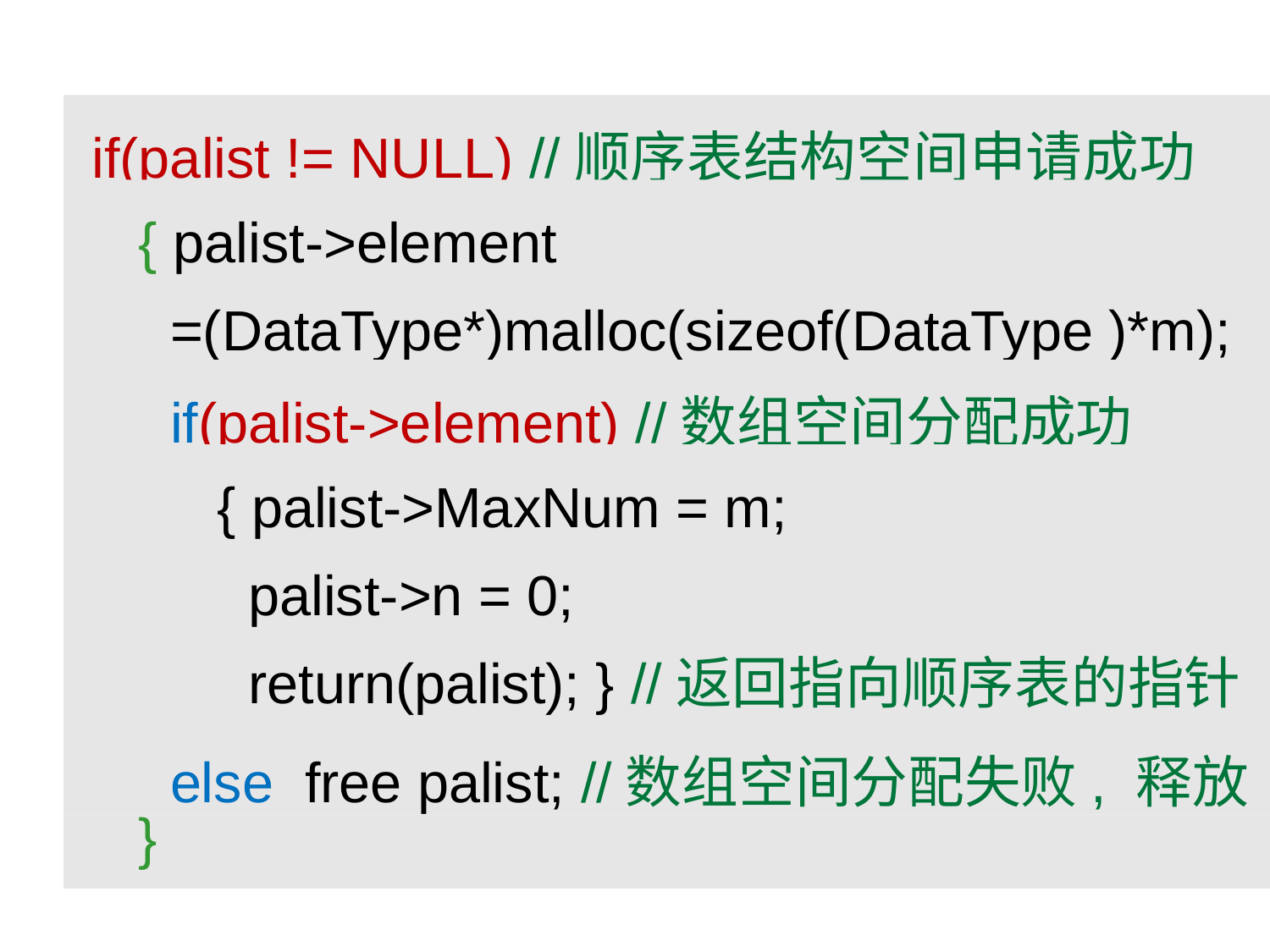

if(palist != NULL) //顺序表结构空间申请成功
    { palist->element
      =(DataType*)malloc(sizeof(DataType )*m);
      if(palist->element) //数组空间分配成功
         { palist->MaxNum = m;
           palist->n = 0;
           return(palist); } //返回指向顺序表的指针
      else  free palist; //数组空间分配失败, 释放
    }